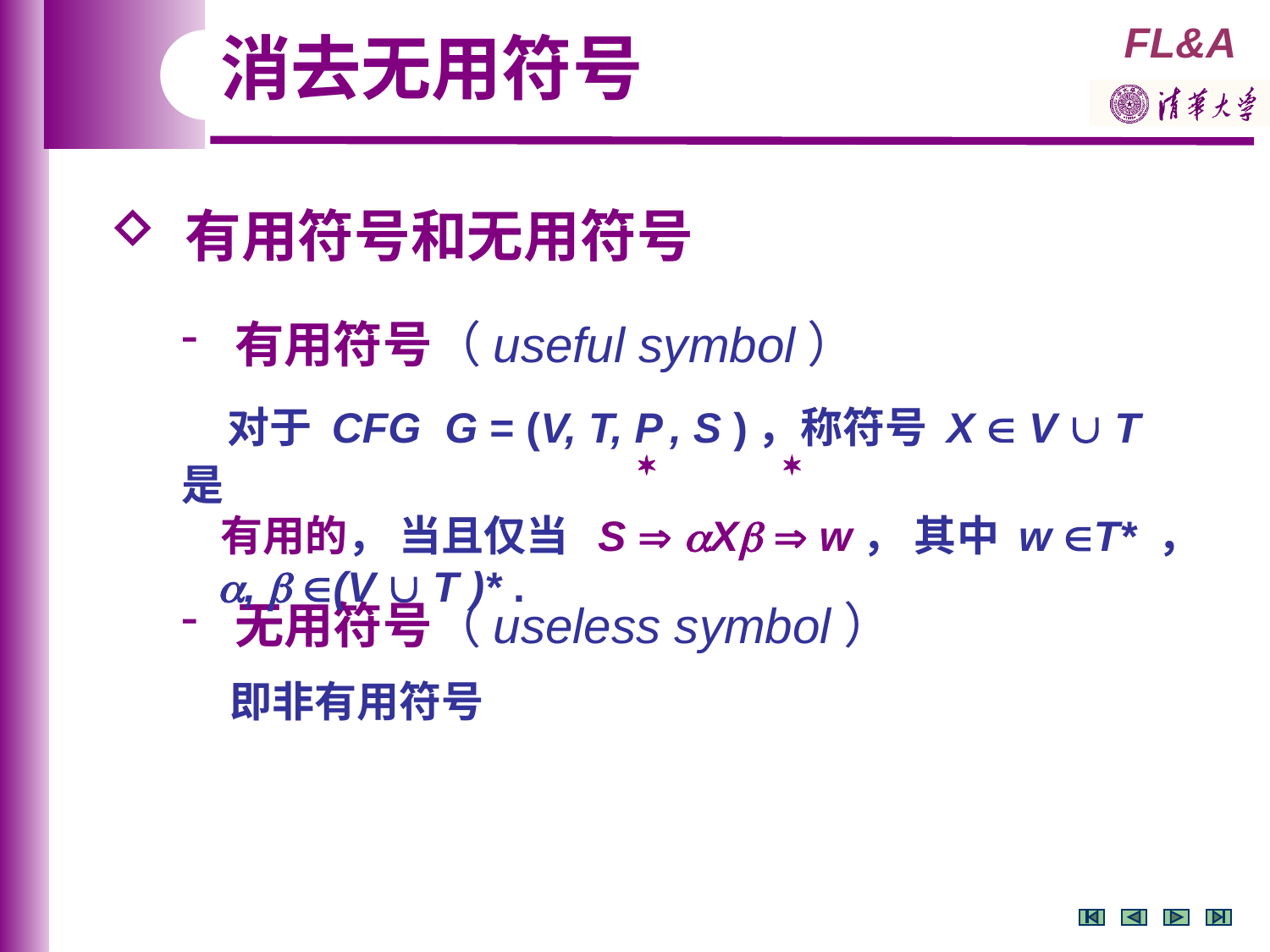

消去无用符号
 有用符号和无用符号
 有用符号（useful symbol）

   对于 CFG  G = (V, T, P , S )，称符号 X ∈ V ∪ T 是
   有用的， 当且仅当  S ⇒ αXβ ⇒ w， 其中 w ∈T* ，
   α, β ∈(V ∪ T )* .
∗
∗
 无用符号（useless symbol）

    即非有用符号